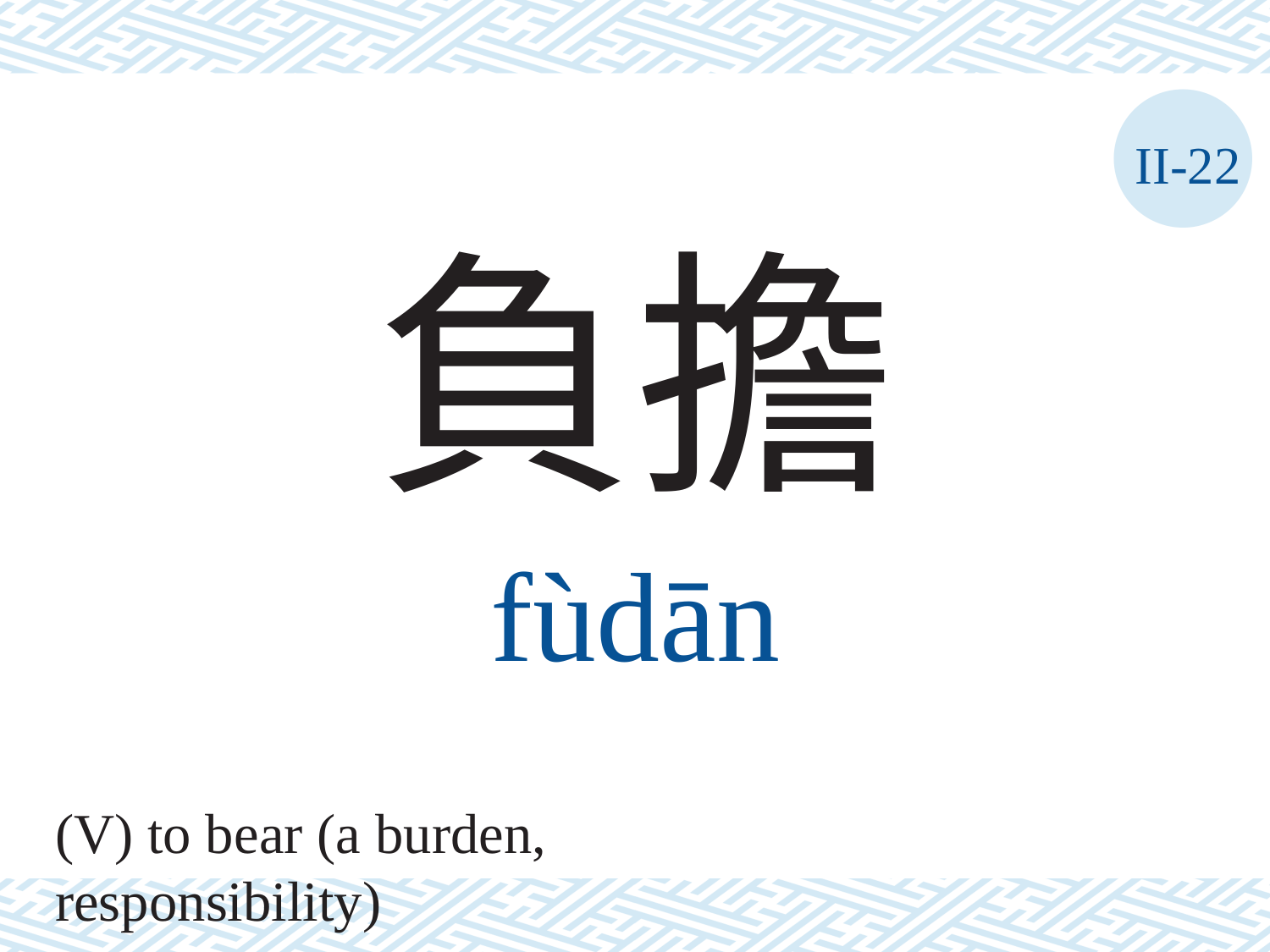

II-22
負擔
fùdān
(V) to bear (a burden, responsibility)